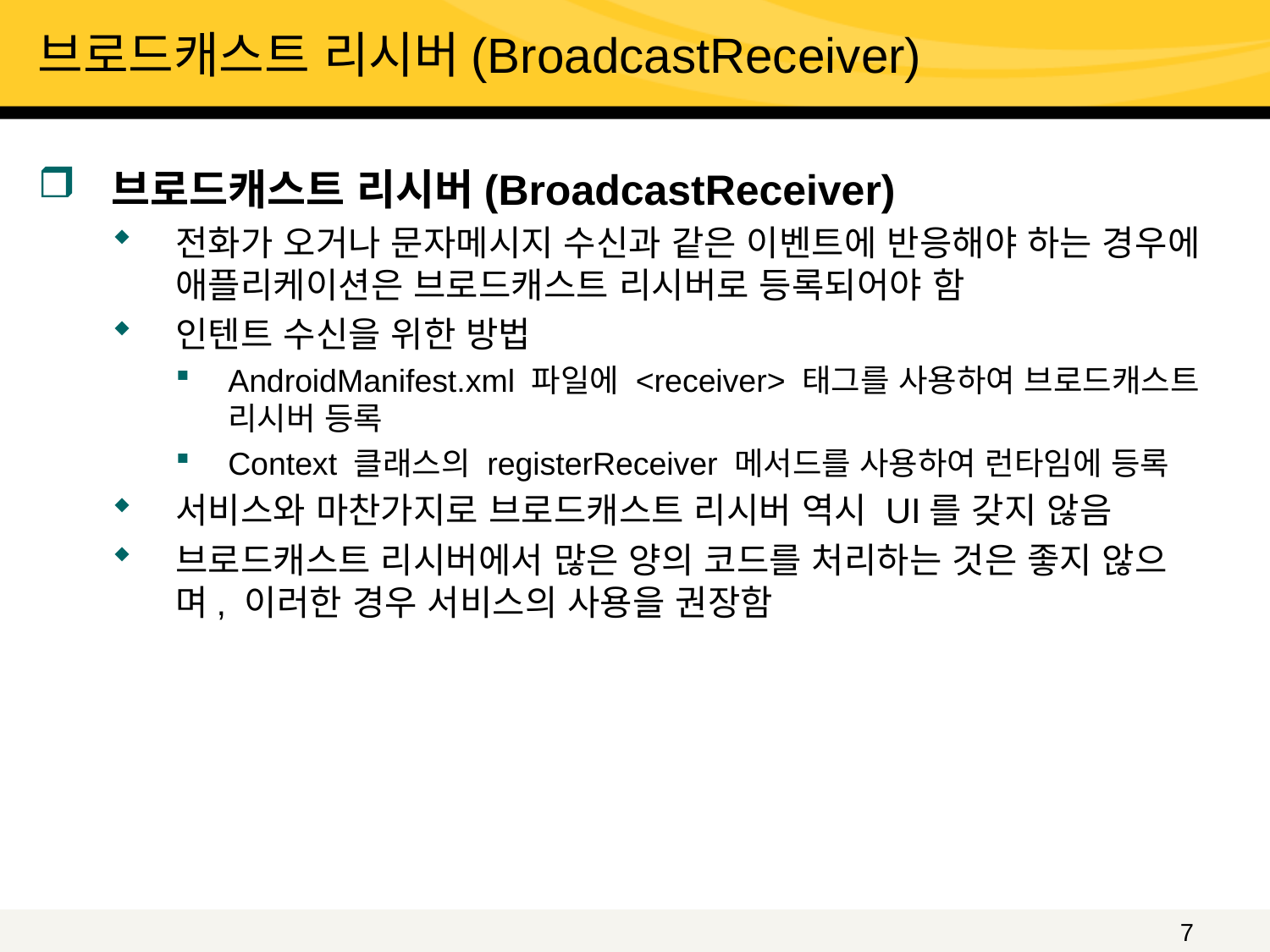

# 브로드캐스트 리시버(BroadcastReceiver)
브로드캐스트 리시버(BroadcastReceiver)
전화가 오거나 문자메시지 수신과 같은 이벤트에 반응해야 하는 경우에 애플리케이션은 브로드캐스트 리시버로 등록되어야 함
인텐트 수신을 위한 방법
AndroidManifest.xml 파일에 <receiver> 태그를 사용하여 브로드캐스트 리시버 등록
Context 클래스의 registerReceiver 메서드를 사용하여 런타임에 등록
서비스와 마찬가지로 브로드캐스트 리시버 역시 UI를 갖지 않음
브로드캐스트 리시버에서 많은 양의 코드를 처리하는 것은 좋지 않으며, 이러한 경우 서비스의 사용을 권장함

7